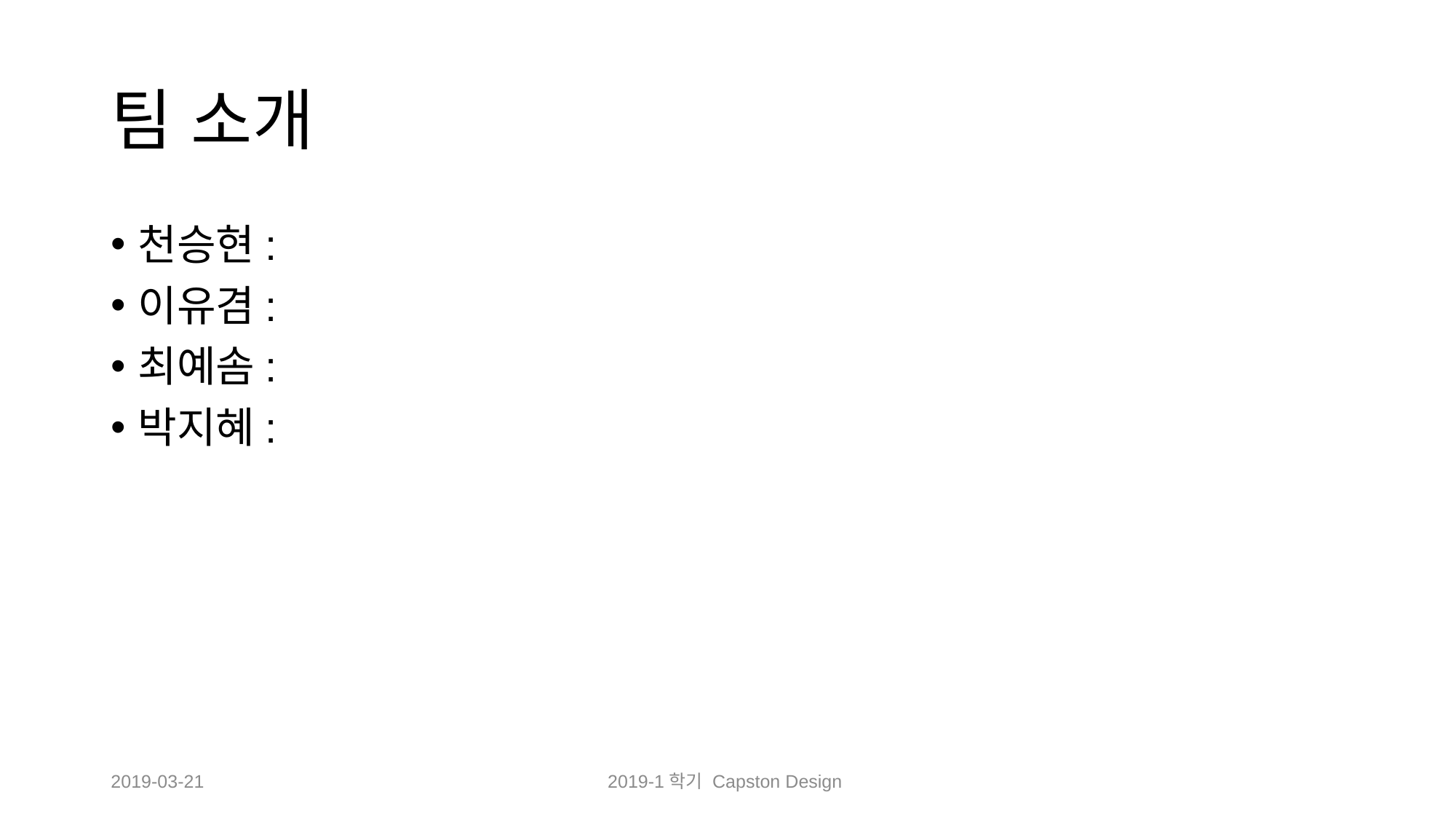

# 팀 소개
천승현:
이유겸:
최예솜:
박지혜:
2019-03-21
2019-1학기 Capston Design